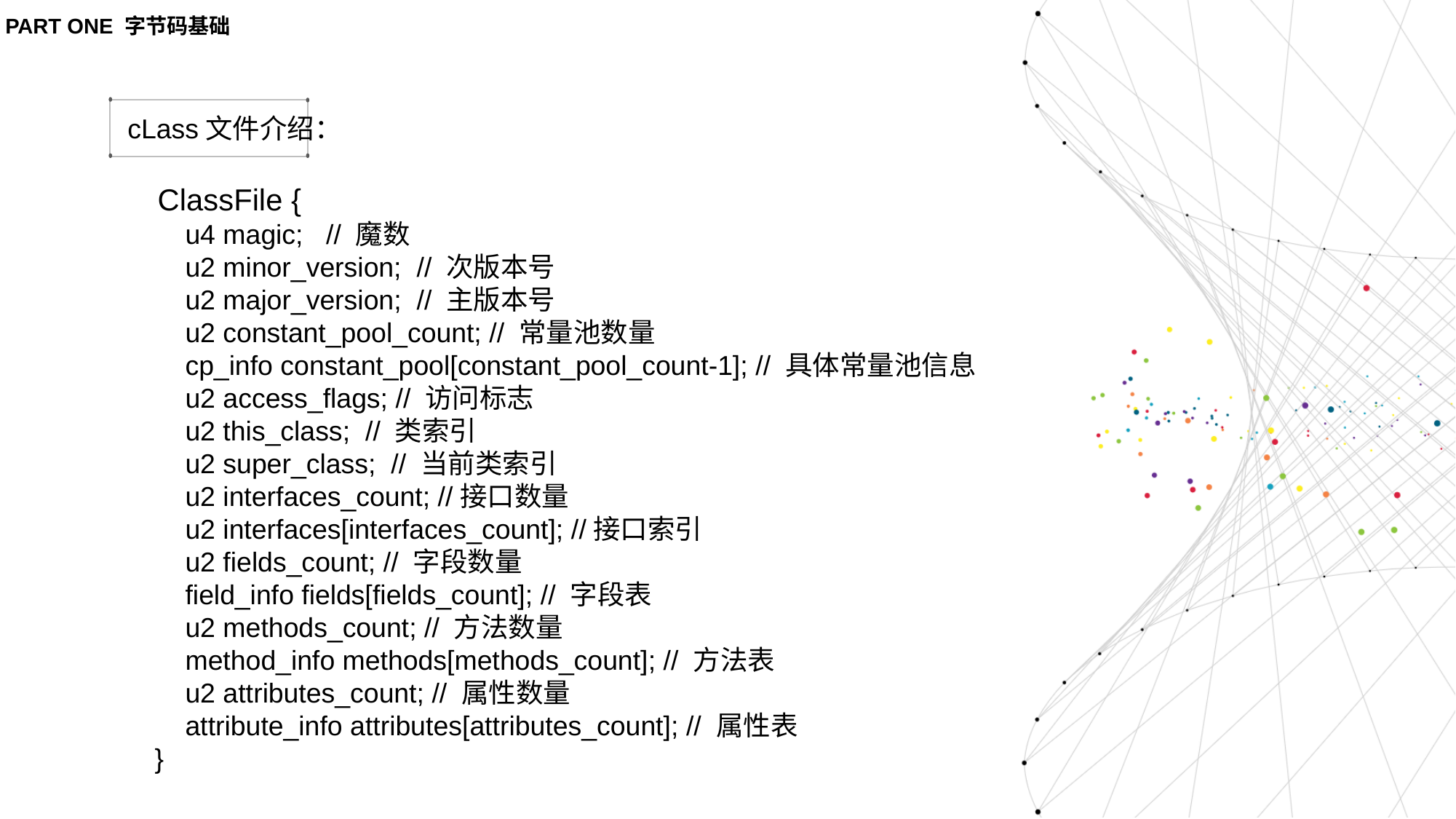

PART ONE 字节码基础

cLass文件介绍：
    ClassFile {
        u4 magic;   // 魔数
        u2 minor_version;  // 次版本号
        u2 major_version;  // 主版本号
        u2 constant_pool_count; // 常量池数量
        cp_info constant_pool[constant_pool_count-1]; // 具体常量池信息
        u2 access_flags; // 访问标志
        u2 this_class;  // 类索引
        u2 super_class;  // 当前类索引
        u2 interfaces_count; //接口数量
        u2 interfaces[interfaces_count]; //接口索引
        u2 fields_count; // 字段数量
        field_info fields[fields_count]; // 字段表
        u2 methods_count; // 方法数量
        method_info methods[methods_count]; // 方法表
        u2 attributes_count; // 属性数量
        attribute_info attributes[attributes_count]; // 属性表
    }